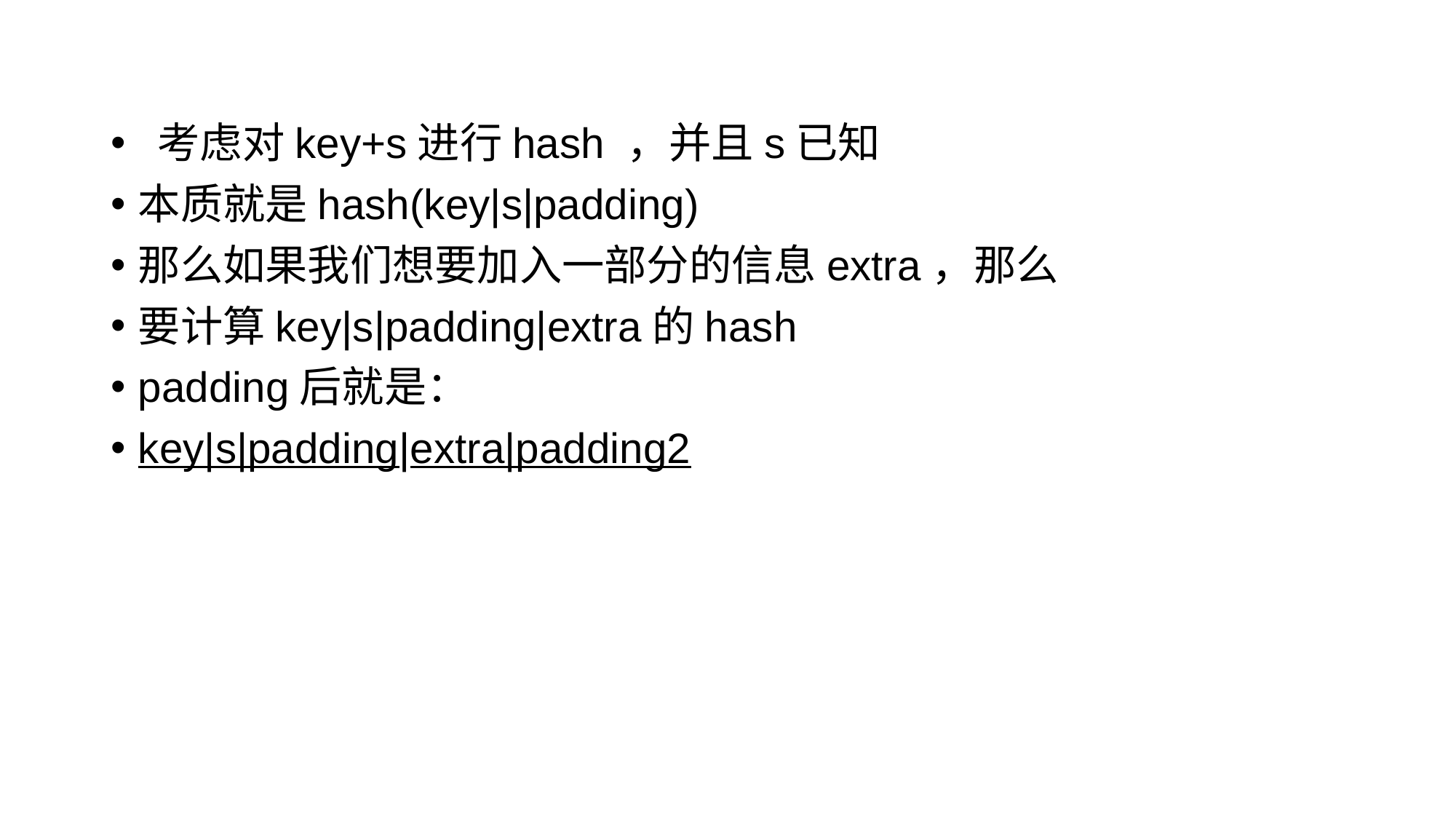

考虑对key+s进行hash ，并且s已知
本质就是hash(key|s|padding)
那么如果我们想要加入一部分的信息extra，那么
要计算key|s|padding|extra的hash
padding后就是：
key|s|padding|extra|padding2